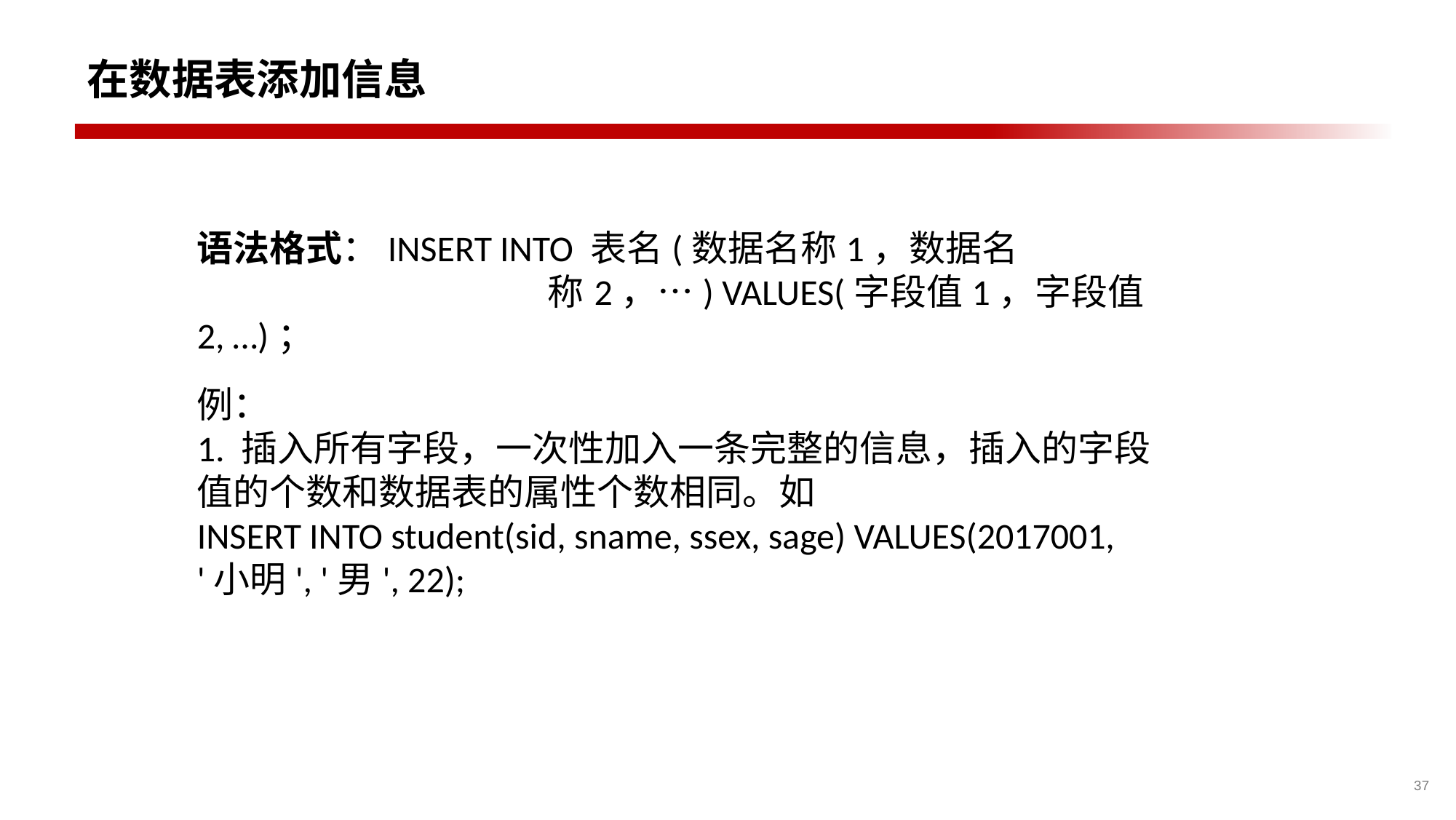

在数据表添加信息

语法格式：INSERT INTO 表名(数据名称1，数据名                                                             称2，…) VALUES(字段值1，字段值2, …)；
例：
1. 插入所有字段，一次性加入一条完整的信息，插入的字段值的个数和数据表的属性个数相同。如
INSERT INTO student(sid, sname, ssex, sage) VALUES(2017001, '小明', '男', 22);
37